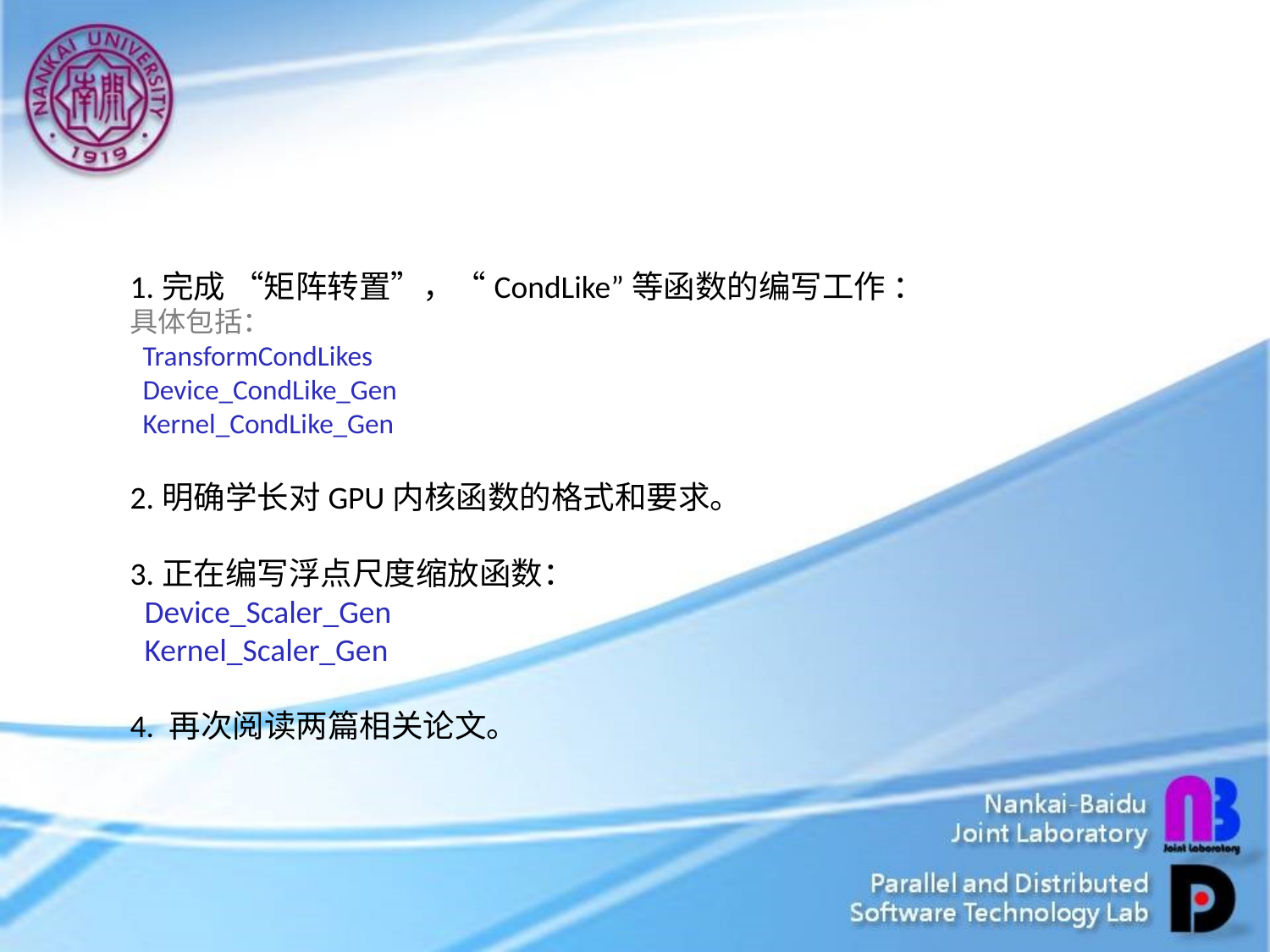

1.完成 “矩阵转置”，“CondLike”等函数的编写工作 ：
具体包括：
  TransformCondLikes
  Device_CondLike_Gen
  Kernel_CondLike_Gen

2.明确学长对GPU内核函数的格式和要求。

3.正在编写浮点尺度缩放函数：
  Device_Scaler_Gen
  Kernel_Scaler_Gen

4. 再次阅读两篇相关论文。

#